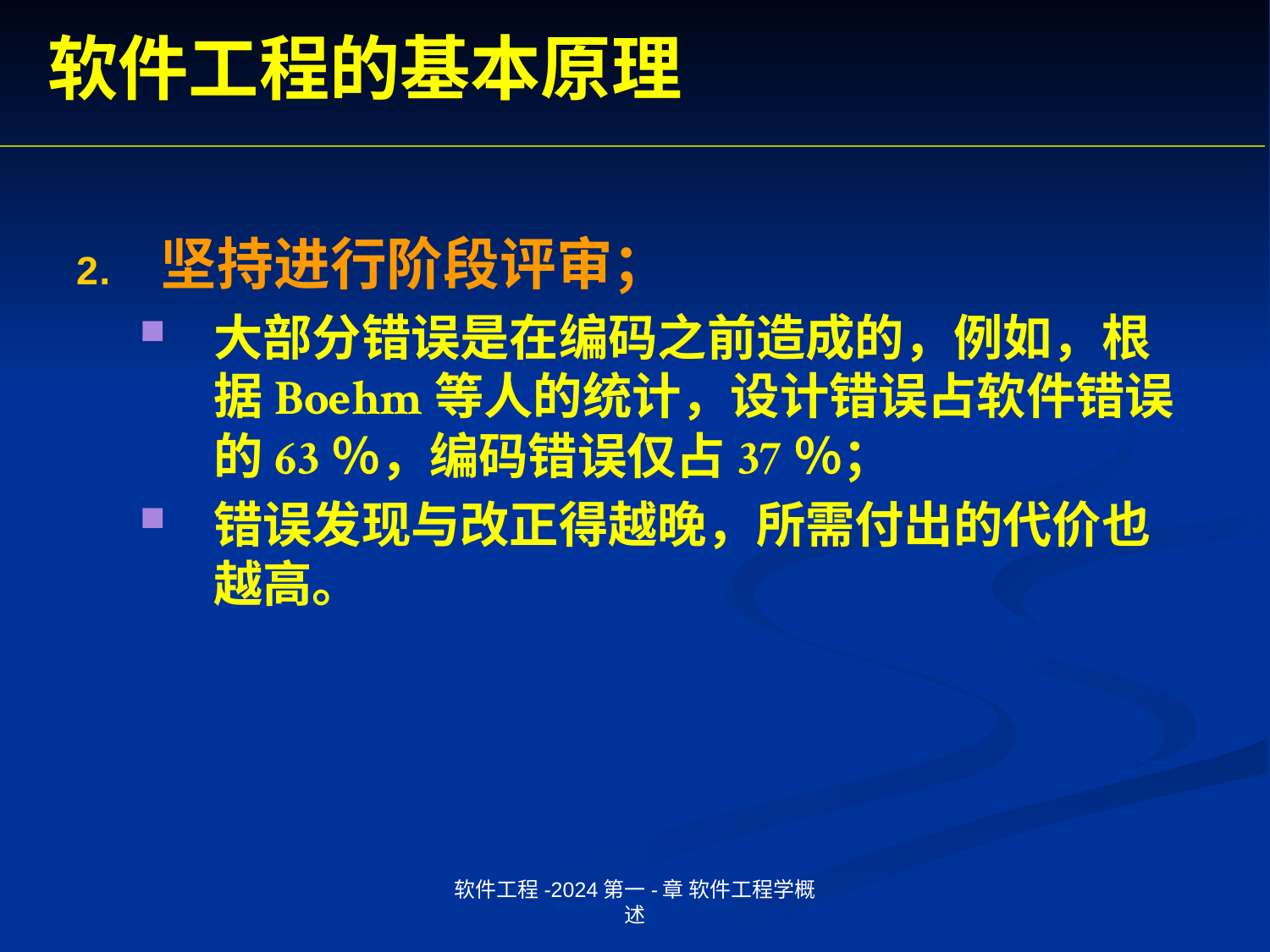

# 软件工程的基本原理

坚持进行阶段评审；
大部分错误是在编码之前造成的，例如，根据Boehm等人的统计，设计错误占软件错误的63％，编码错误仅占37％；
错误发现与改正得越晚，所需付出的代价也越高。
软件工程-2024第一-章 软件工程学概述
47